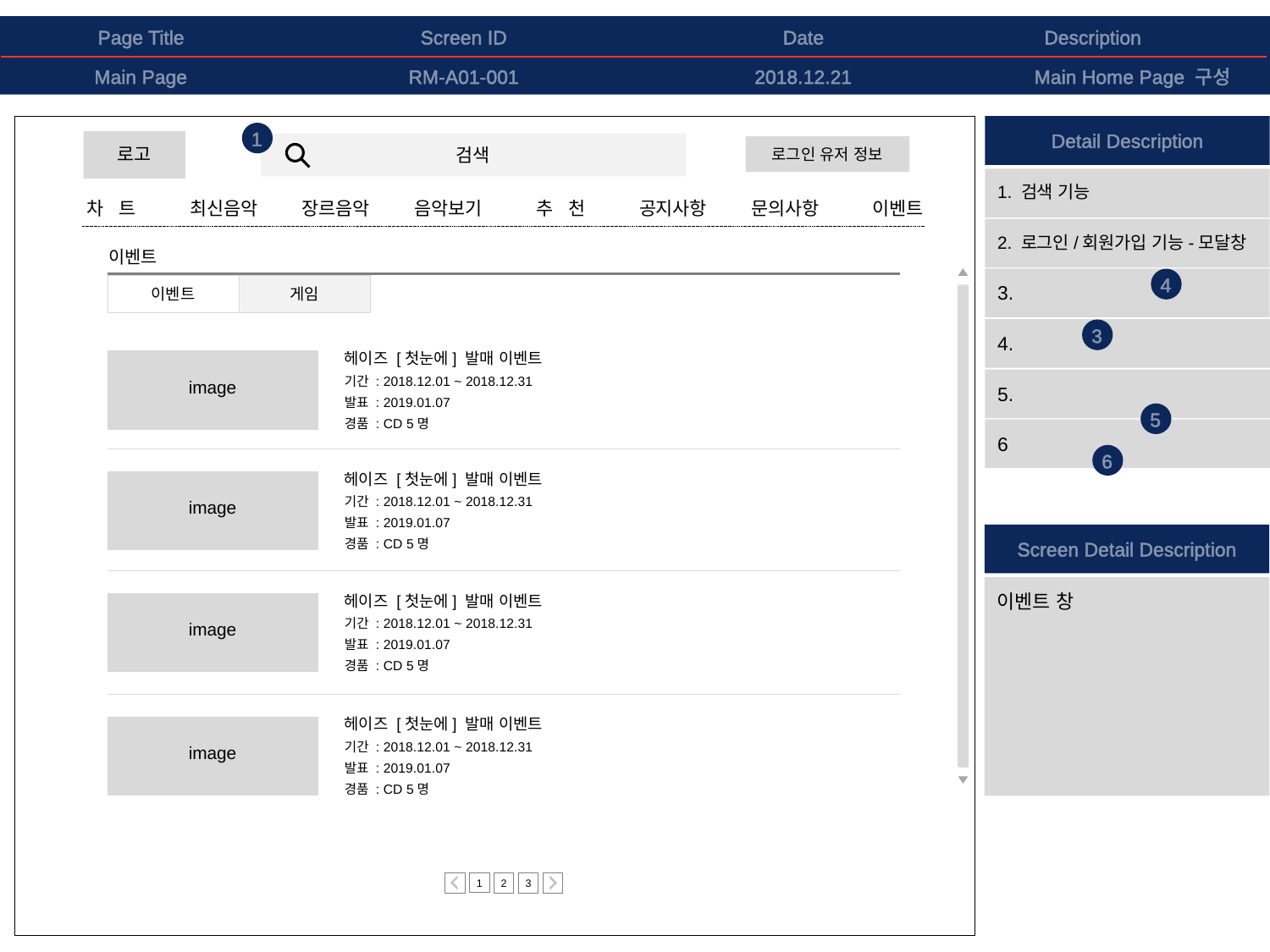

Page Title
Screen ID
Date
Description
Main Page
RM-A01-001
2018.12.21
Main Home Page 구성

Detail Description
1

로고

로그인 유저 정보
검색

1. 검색 기능
차   트
최신음악
장르음악
음악보기
추   천
공지사항
문의사항
이벤트

2. 로그인/회원가입 기능-모달창
이벤트
4

3.

이벤트

게임
3

4.
헤이즈 [첫눈에] 발매 이벤트
기간 : 2018.12.01 ~ 2018.12.31
발표 : 2019.01.07
경품 : CD 5명

image

5.
5

6
6

헤이즈 [첫눈에] 발매 이벤트
기간 : 2018.12.01 ~ 2018.12.31
발표 : 2019.01.07
경품 : CD 5명

image

Screen Detail Description

이벤트 창
헤이즈 [첫눈에] 발매 이벤트
기간 : 2018.12.01 ~ 2018.12.31
발표 : 2019.01.07
경품 : CD 5명

image
헤이즈 [첫눈에] 발매 이벤트
기간 : 2018.12.01 ~ 2018.12.31
발표 : 2019.01.07
경품 : CD 5명

image
1

2

3